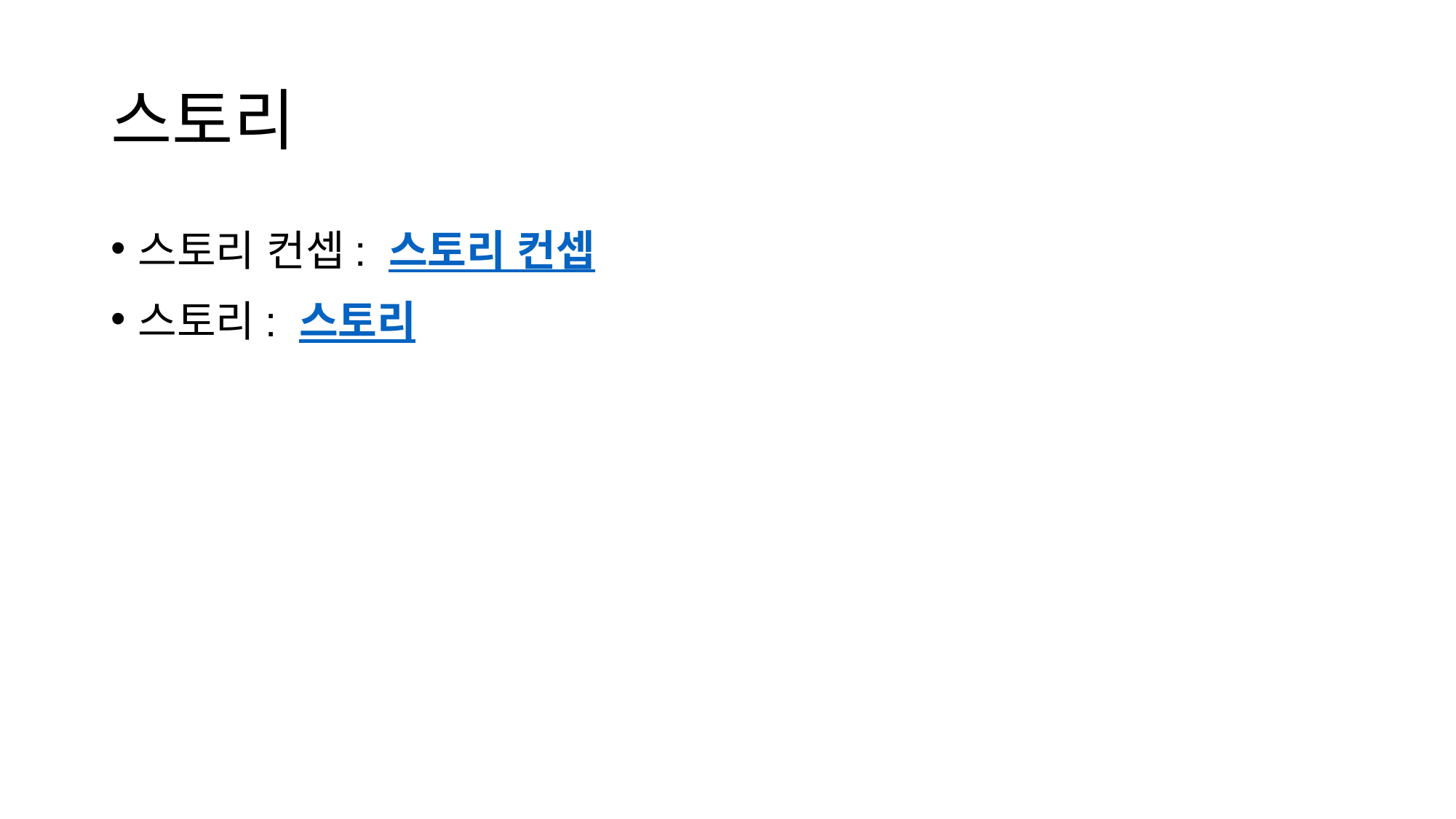

# 스토리
스토리 컨셉: 스토리 컨셉
스토리: 스토리